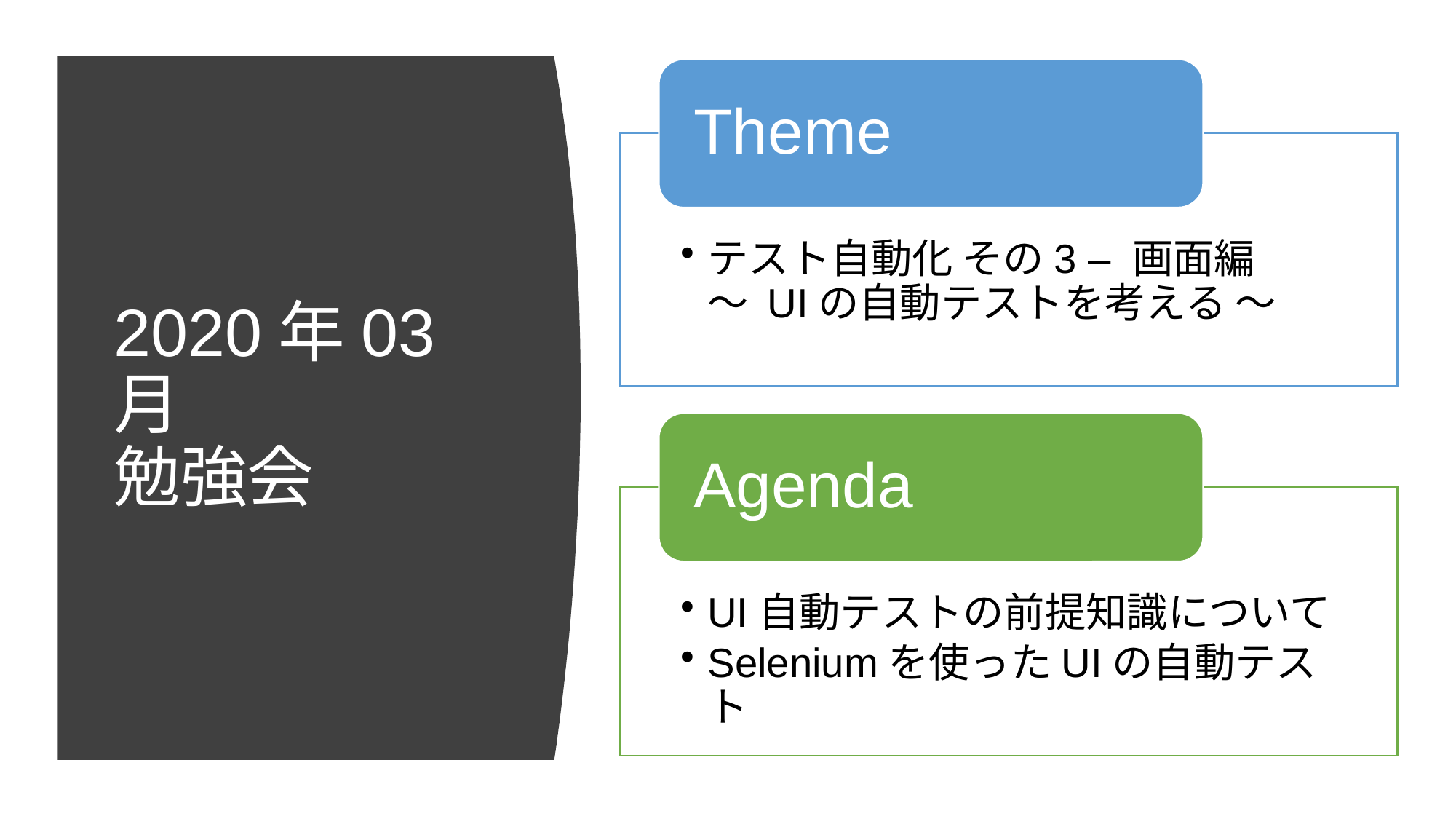

テスト自動化 その3 – 画面編
～ UIの自動テストを考える ～
Theme
UI自動テストの前提知識について
Seleniumを使ったUIの自動テスト
Agenda

# 2020年03月 勉強会